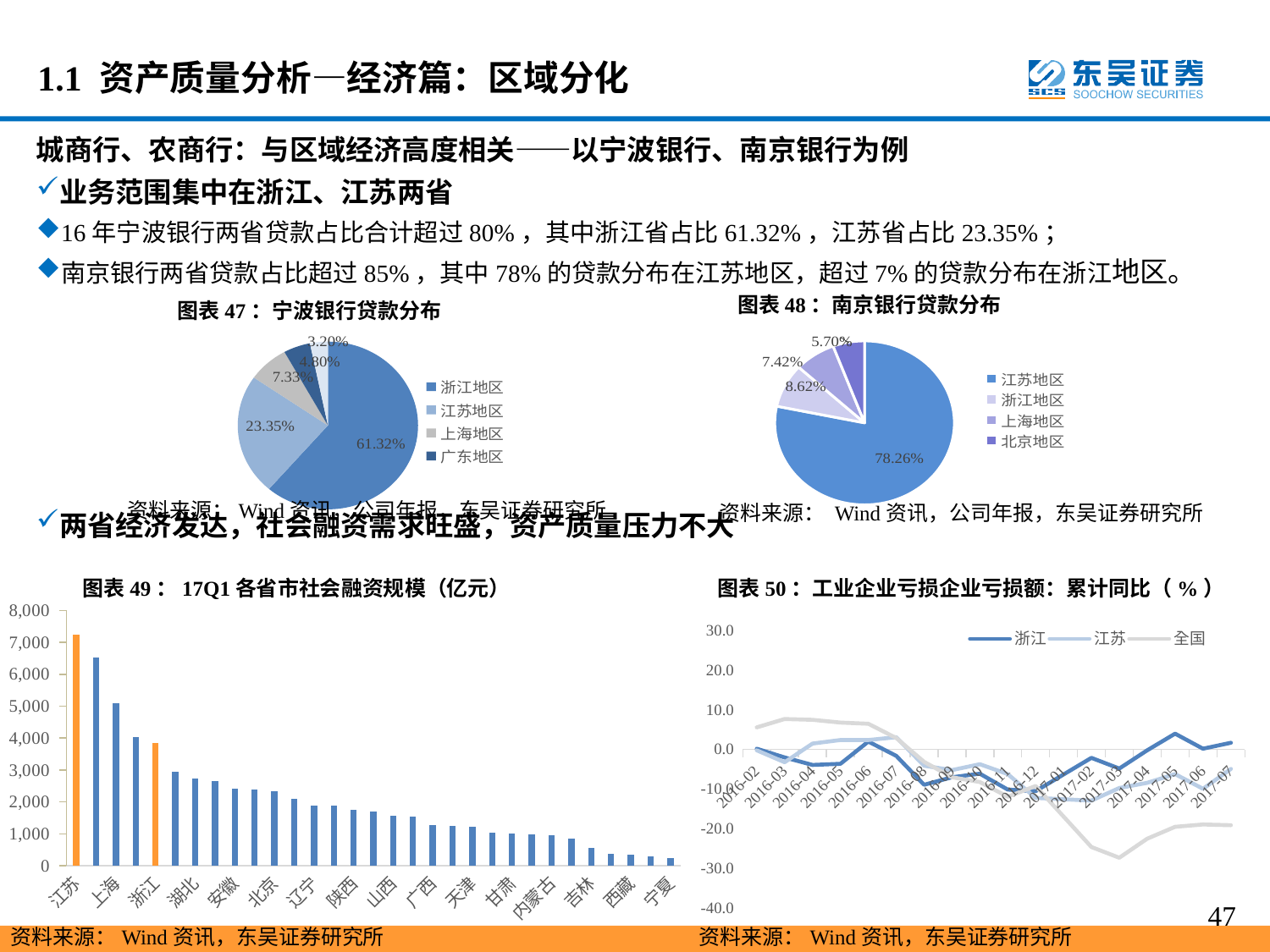

1.1 资产质量分析—经济篇：区域分化
城商行、农商行：与区域经济高度相关——以宁波银行、南京银行为例
业务范围集中在浙江、江苏两省
16年宁波银行两省贷款占比合计超过80%，其中浙江省占比61.32%，江苏省占比23.35%；
南京银行两省贷款占比超过85%，其中78%的贷款分布在江苏地区，超过7%的贷款分布在浙江地区。

两省经济发达，社会融资需求旺盛，资产质量压力不大

图表48：南京银行贷款分布
图表47：宁波银行贷款分布

### Chart

| Category |  |
|---|---|
| 浙江地区 | 0.6132 |
| 江苏地区 | 0.2335 |
| 上海地区 | 0.0733 |
| 广东地区 | 0.048 |
| 北京地区 | 0.032 |

### Chart

| Category | 2016年 |
|---|---|
| 江苏地区 | 0.7826 |
| 浙江地区 | 0.0862 |
| 上海地区 | 0.0742 |
| 北京地区 | 0.057 |
资料来源：Wind资讯，公司年报，东吴证券研究所
资料来源： Wind资讯，公司年报，东吴证券研究所
图表49：17Q1各省市社会融资规模（亿元）
图表50：工业企业亏损企业亏损额：累计同比（%）

### Chart

| Category |  |
|---|---|
| 江苏 | 7235.121119 |
| 广东 | 6538.390065 |
| 上海 | 5089.426003 |
| 山东 | 4028.584364 |
| 浙江 | 3857.027395 |
| 河南 | 2956.020568 |
| 湖北 | 2740.436863 |
| 河北 | 2665.677779 |
| 安徽 | 2422.22057 |
| 湖南 | 2387.732239 |
| 北京 | 2337.824012 |
| 四川 | 2098.022089 |
| 辽宁 | 1881.249175 |
| 福建 | 1874.709953 |
| 陕西 | 1759.164114 |
| 江西 | 1706.640273 |
| 山西 | 1558.448788 |
| 贵州 | 1545.474175 |
| 广西 | 1280.693844 |
| 重庆 | 1251.184831 |
| 天津 | 1229.091072 |
| 新疆 | 1028.309491 |
| 甘肃 | 1009.132225 |
| 云南 | 989.41322 |
| 内蒙古 | 966.793603 |
| 黑龙江 | 847.031814 |
| 吉林 | 569.910137 |
| 青海 | 367.262708 |
| 西藏 | 338.264886 |
| 海南 | 285.606092 |
| 宁夏 | 252.141449 |

### Chart

| Category | 浙江 | 江苏 | 全国 |
|---|---|---|---|
| 42429 | 0.2 | -0.2 | 5.6 |
| 42460 | -2.0 | -3.2 | 7.7 |
| 42490 | -3.9 | 1.5 | 7.5 |
| 42521 | -3.6 | 2.4 | 6.8 |
| 42551 | 2.0 | 2.4 | 6.5 |
| 42582 | -1.6 | 3.1 | 2.9 |
| 42613 | -8.9 | -4.1 | -3.1 |
| 42643 | -7.0 | -5.2 | -7.0 |
| 42674 | -6.1 | -3.7 | -8.2 |
| 42704 | -10.1 | -6.2 | -11.9 |
| 42735 | -10.5 | -12.2 | -9.2 |
| 42794 | -2.1 | -12.9 | -24.6 |
| 42825 | -4.8 | -9.7 | -27.3 |
| 42855 | -0.2 | -8.4 | -22.5 |
| 42886 | 4.0 | -6.2 | -19.5 |
| 42916 | 0.2 | -9.9 | -18.9 |
| 42947 | 1.7 | -4.9 | -19.1 |
47
资料来源：Wind资讯，东吴证券研究所
资料来源：Wind资讯，东吴证券研究所